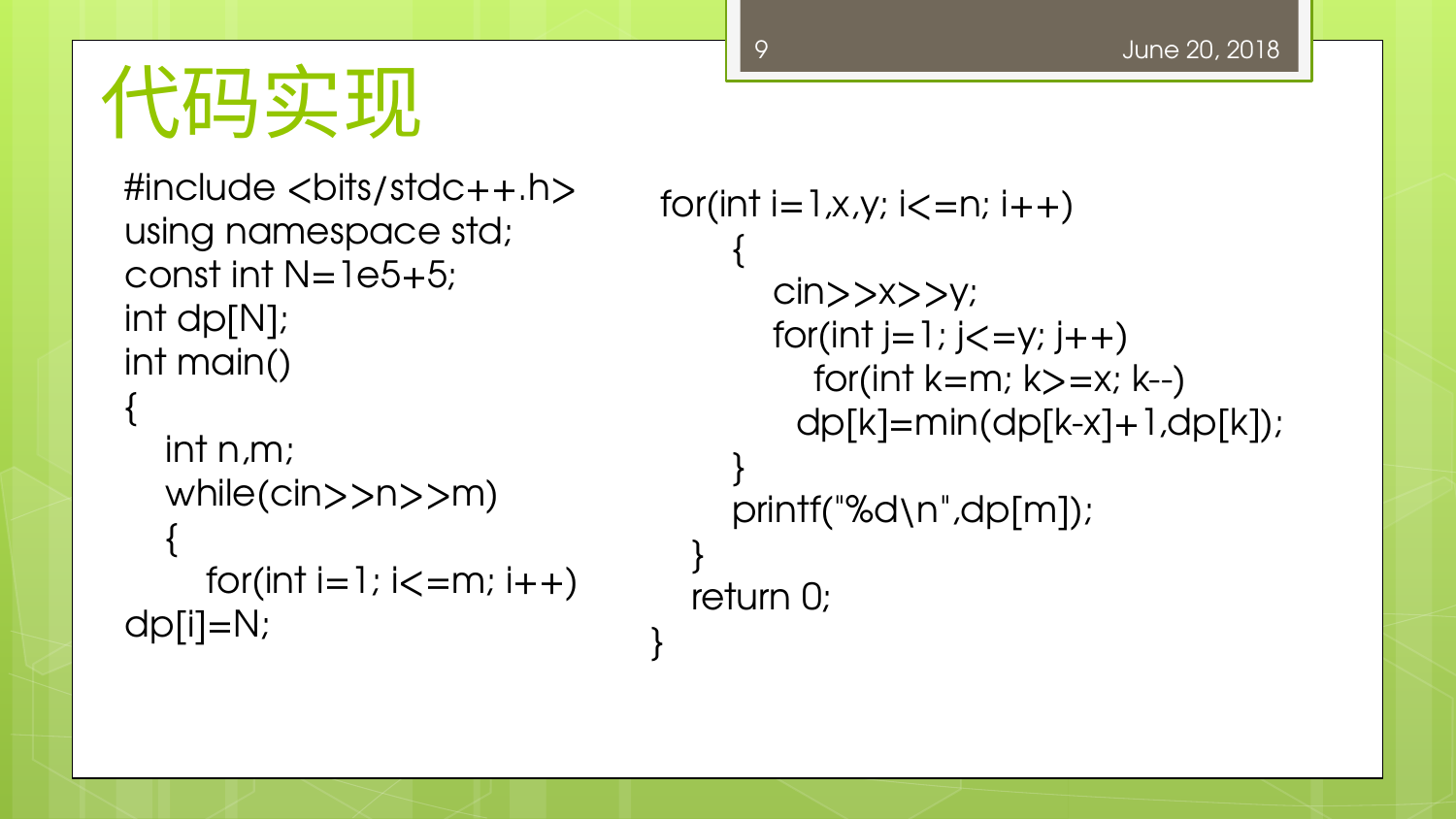

# 代码实现
9
June 20, 2018
#include <bits/stdc++.h>
using namespace std;
const int N=1e5+5;
int dp[N];
int main()
{
    int n,m;
    while(cin>>n>>m)
    {
        for(int i=1; i<=m; i++)
dp[i]=N;

 for(int i=1,x,y; i<=n; i++)
        {
            cin>>x>>y;
            for(int j=1; j<=y; j++)
                for(int k=m; k>=x; k--)
	dp[k]=min(dp[k-x]+1,dp[k]);
        }
        printf("%d\n",dp[m]);
    }
    return 0;
}